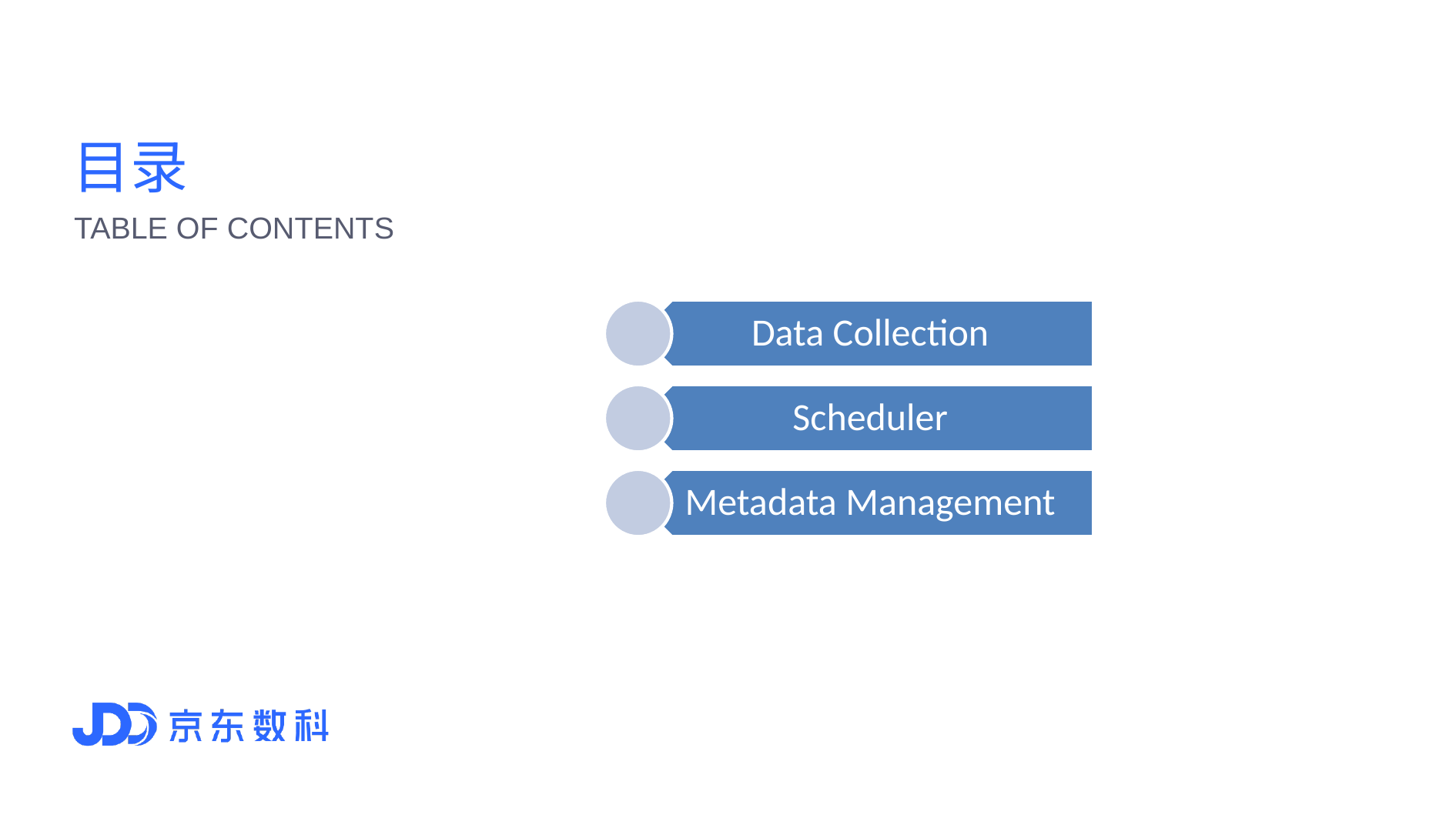

目录
TABLE OF CONTENTS
Data Collection
Scheduler
Metadata Management